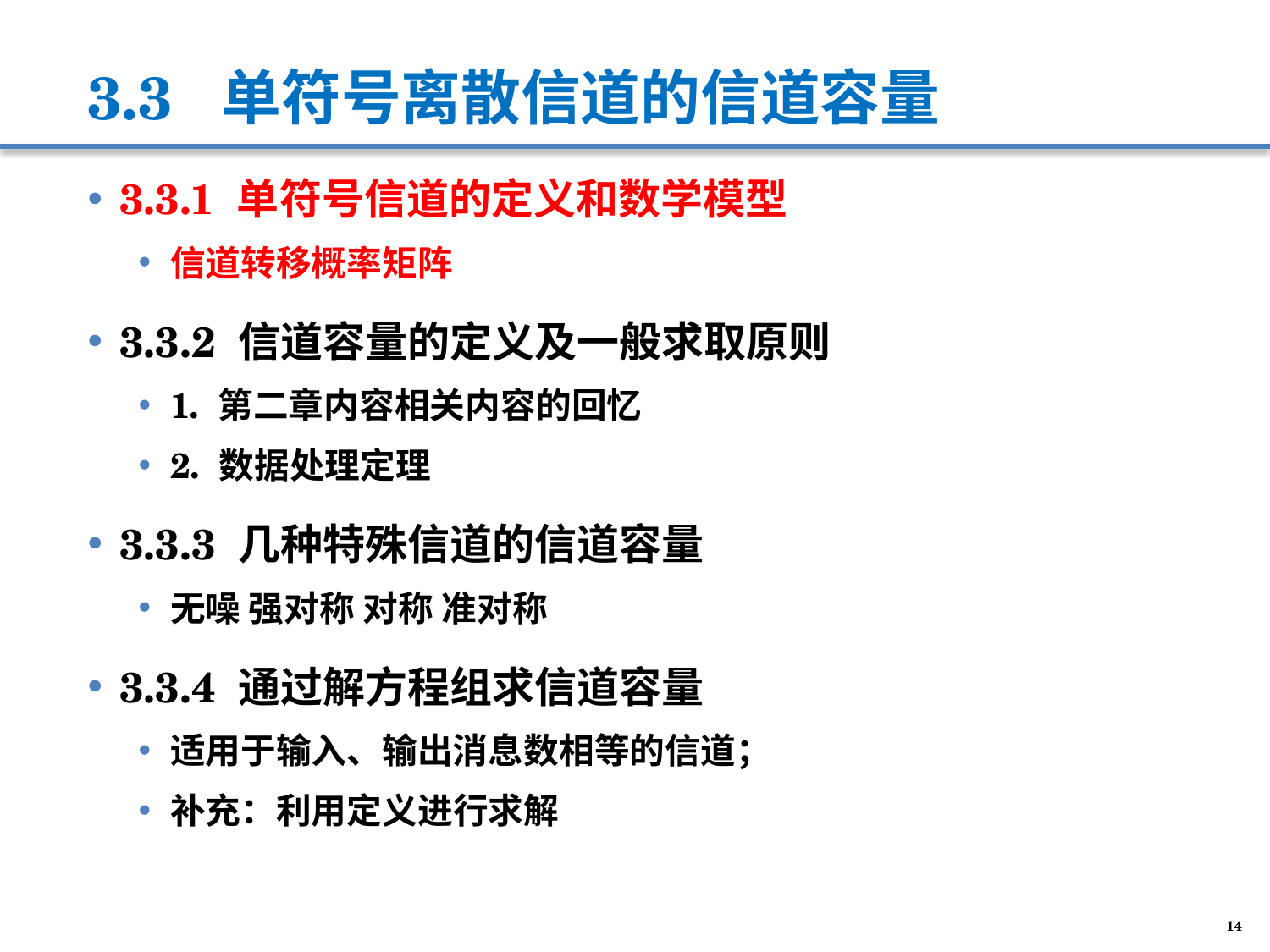

# 3.3  单符号离散信道的信道容量
3.3.1 单符号信道的定义和数学模型
信道转移概率矩阵
3.3.2 信道容量的定义及一般求取原则
1. 第二章内容相关内容的回忆
2. 数据处理定理
3.3.3 几种特殊信道的信道容量
无噪 强对称 对称 准对称
3.3.4 通过解方程组求信道容量
适用于输入、输出消息数相等的信道；
补充：利用定义进行求解
14